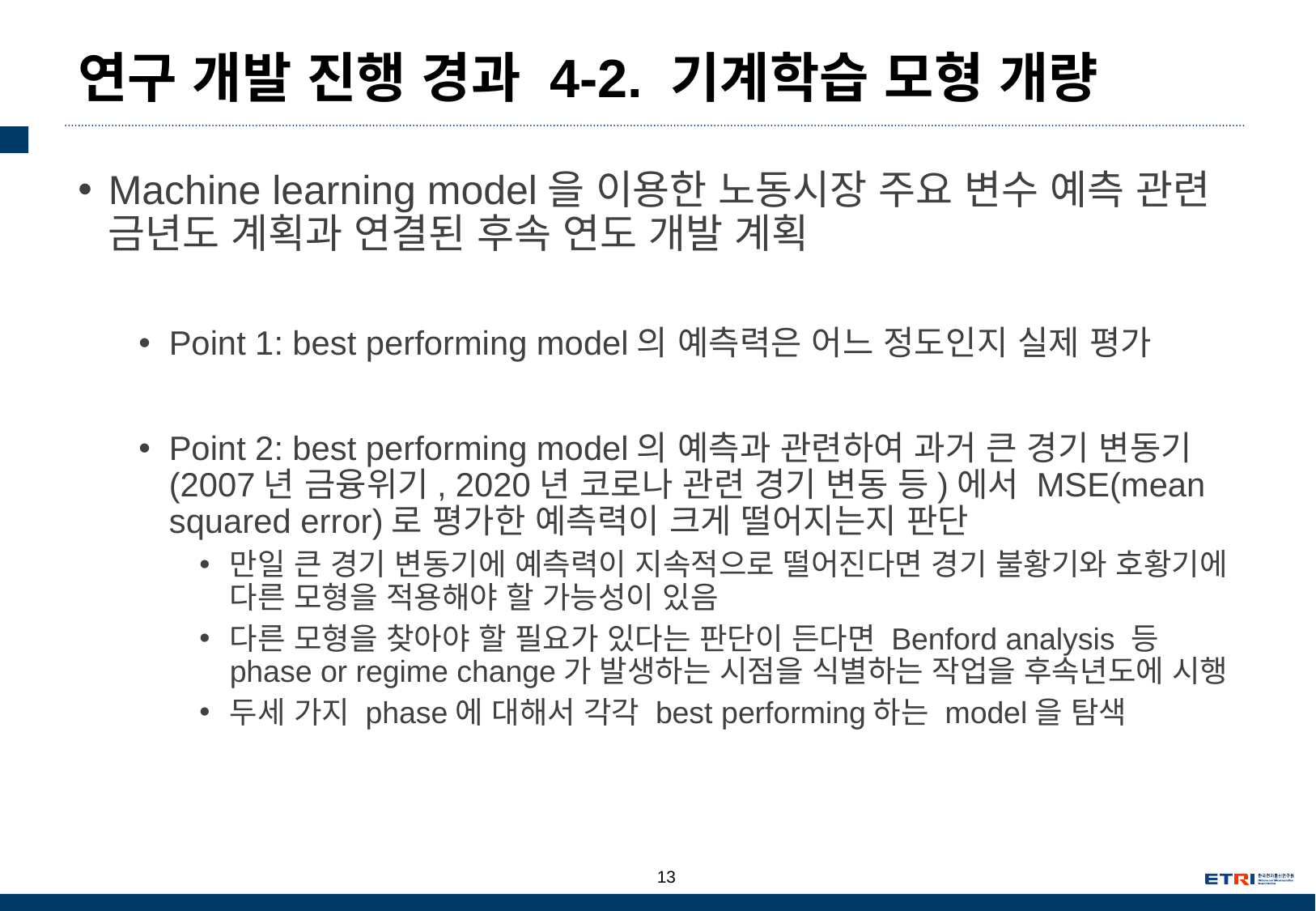

# 연구 개발 진행 경과 4-2. 기계학습 모형 개량
Machine learning model을 이용한 노동시장 주요 변수 예측 관련 금년도 계획과 연결된 후속 연도 개발 계획

Point 1: best performing model의 예측력은 어느 정도인지 실제 평가

Point 2: best performing model의 예측과 관련하여 과거 큰 경기 변동기(2007년 금융위기, 2020년 코로나 관련 경기 변동 등)에서 MSE(mean squared error)로 평가한 예측력이 크게 떨어지는지 판단
만일 큰 경기 변동기에 예측력이 지속적으로 떨어진다면 경기 불황기와 호황기에 다른 모형을 적용해야 할 가능성이 있음
다른 모형을 찾아야 할 필요가 있다는 판단이 든다면 Benford analysis 등 phase or regime change가 발생하는 시점을 식별하는 작업을 후속년도에 시행
두세 가지 phase에 대해서 각각 best performing하는 model을 탐색